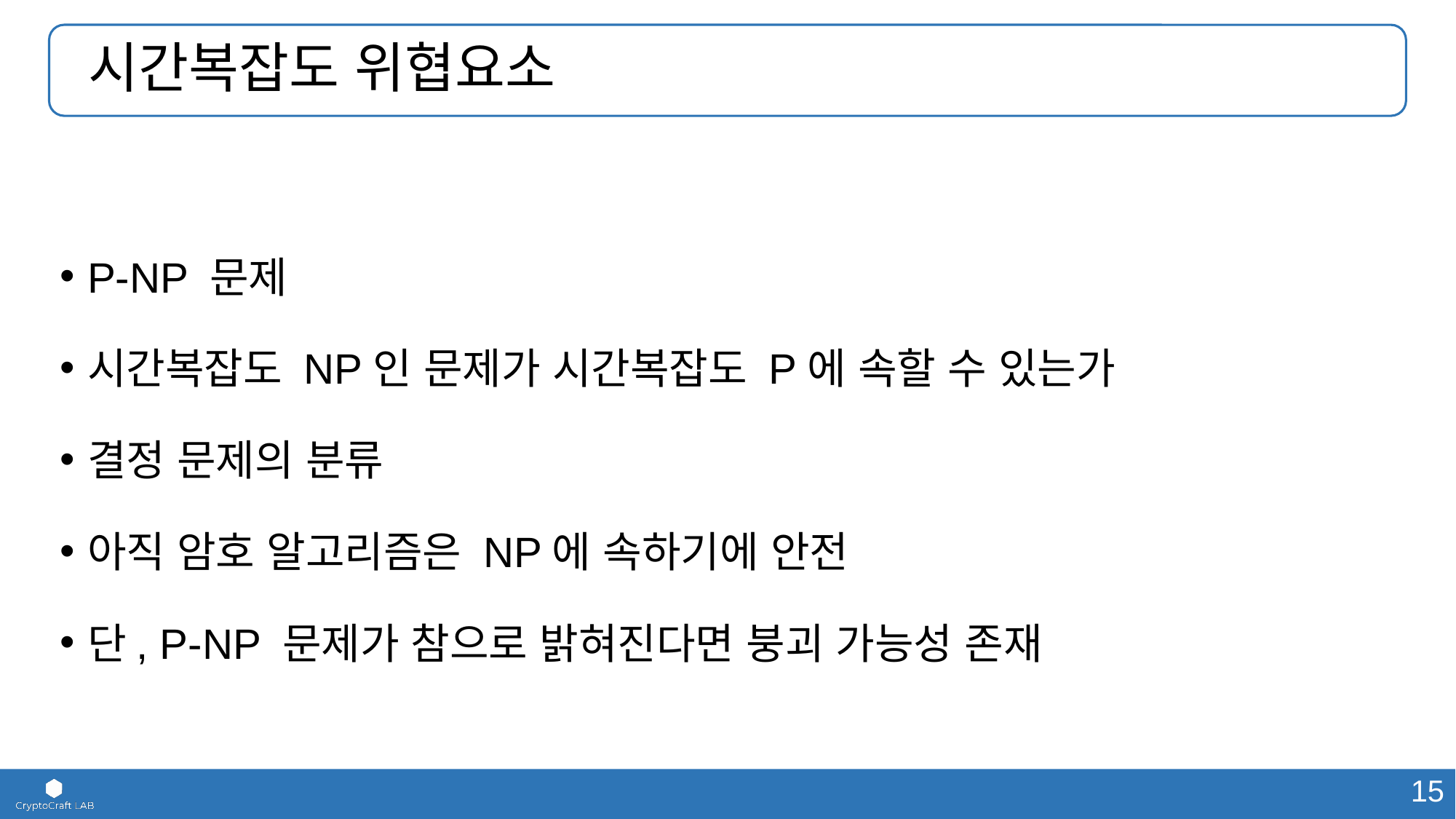

# 시간복잡도 위협요소
P-NP 문제
시간복잡도 NP인 문제가 시간복잡도 P에 속할 수 있는가
결정 문제의 분류
아직 암호 알고리즘은 NP에 속하기에 안전
단, P-NP 문제가 참으로 밝혀진다면 붕괴 가능성 존재